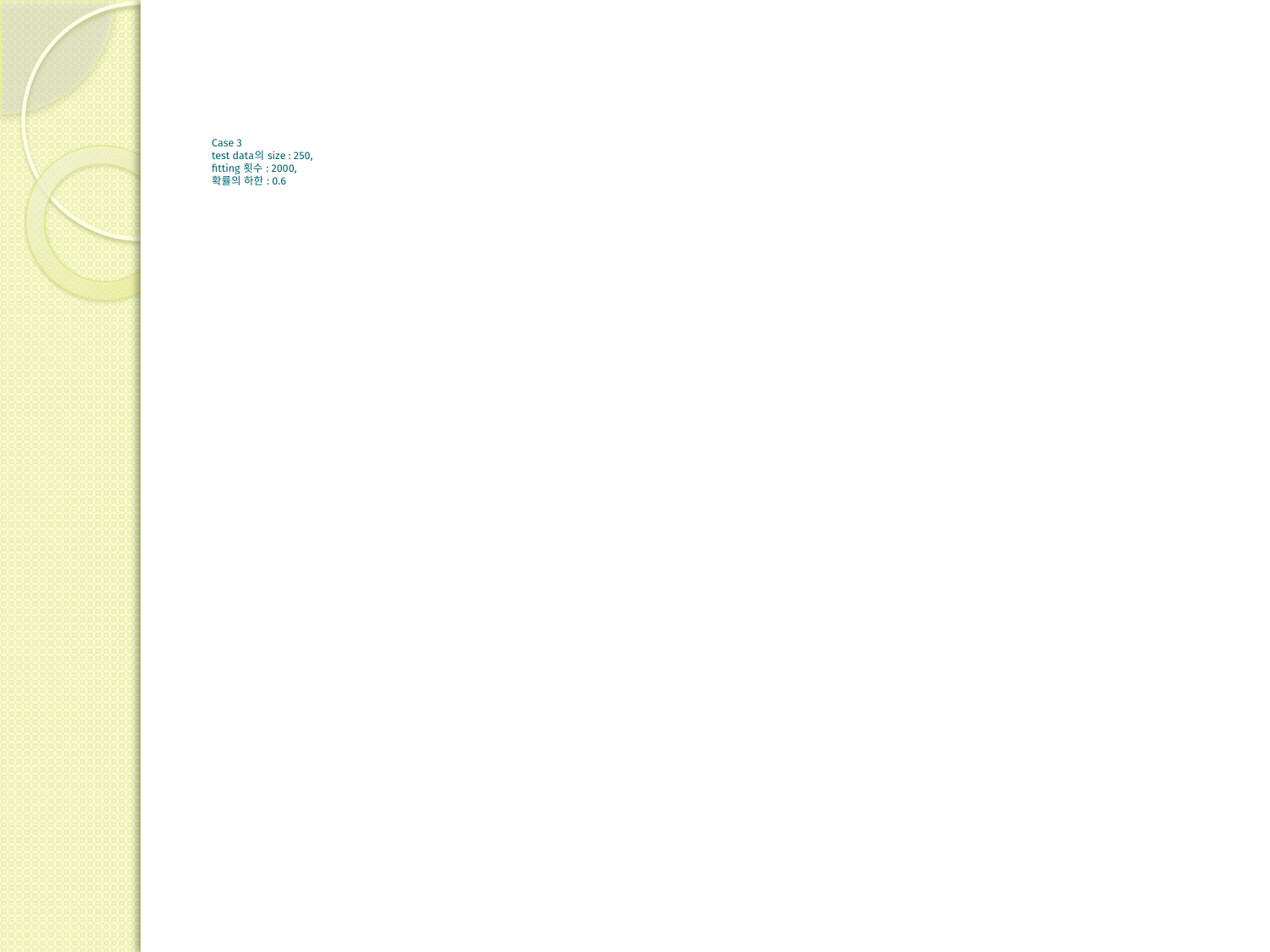

# Case 3 test data의 size : 250, fitting 횟수 : 2000, 확률의 하한 : 0.6